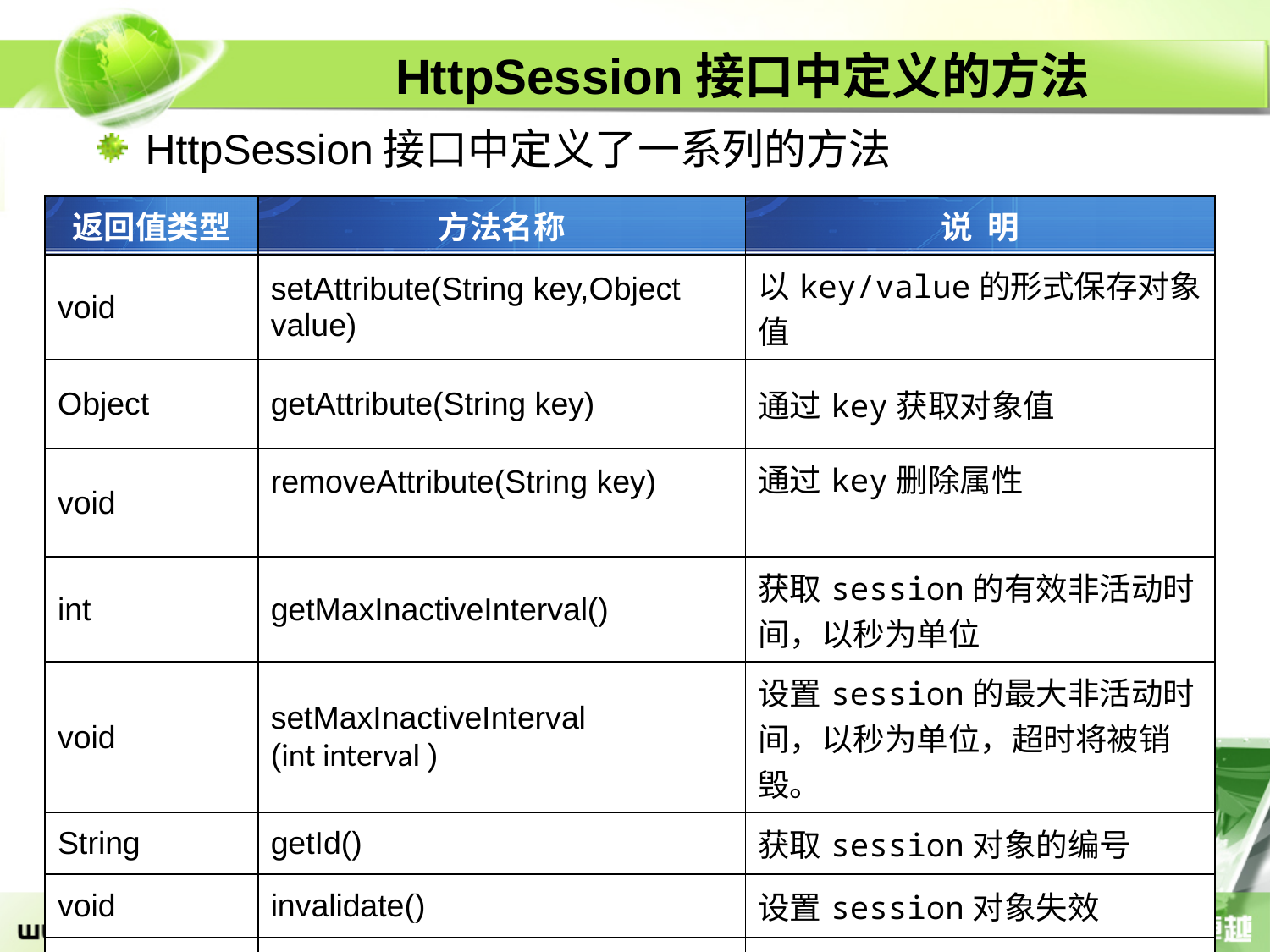

# HttpSession接口中定义的方法
HttpSession接口中定义了一系列的方法
| 返回值类型 | 方法名称 | 说 明 |
| --- | --- | --- |
| void | setAttribute(String key,Object value) | 以key/value的形式保存对象值 |
| Object | getAttribute(String key) | 通过key获取对象值 |
| void | removeAttribute(String key) | 通过key删除属性 |
| int | getMaxInactiveInterval() | 获取session的有效非活动时间，以秒为单位 |
| void | setMaxInactiveInterval (int interval ) | 设置session的最大非活动时间，以秒为单位，超时将被销毁。 |
| String | getId() | 获取session对象的编号 |
| void | invalidate() | 设置session对象失效 |
| boolean | isNew() | 判断一个session是不是一个新创建的会话对象 |